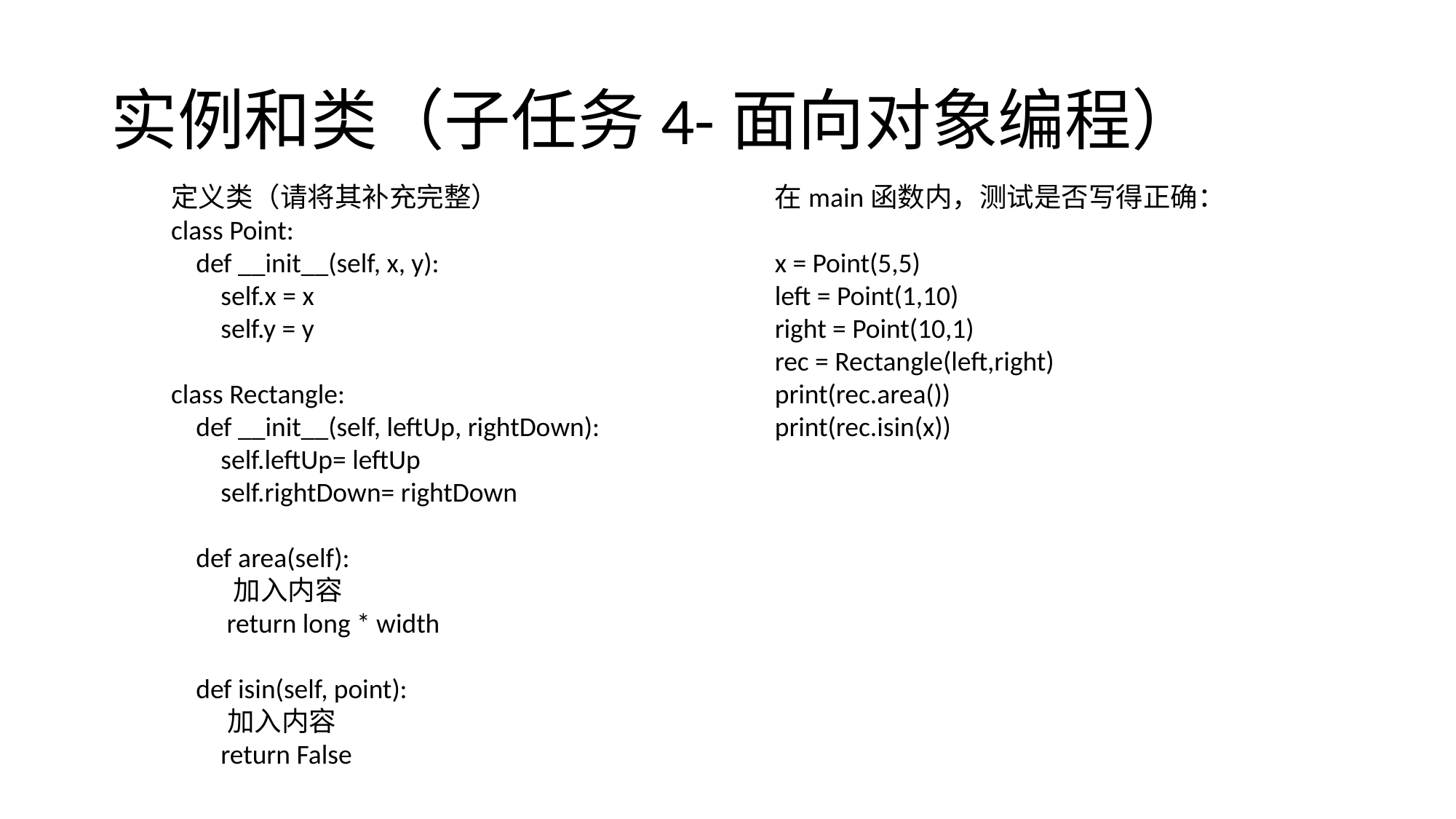

# 实例和类（子任务4-面向对象编程）
定义类（请将其补充完整）
class Point:
    def __init__(self, x, y):
        self.x = x
        self.y = y

class Rectangle:
    def __init__(self, leftUp, rightDown):
        self.leftUp= leftUp
        self.rightDown= rightDown

    def area(self):
         加入内容
         return long * width

    def isin(self, point):
        加入内容
        return False

在main函数内，测试是否写得正确：

x = Point(5,5)
left = Point(1,10)
right = Point(10,1)
rec = Rectangle(left,right)
print(rec.area())
print(rec.isin(x))